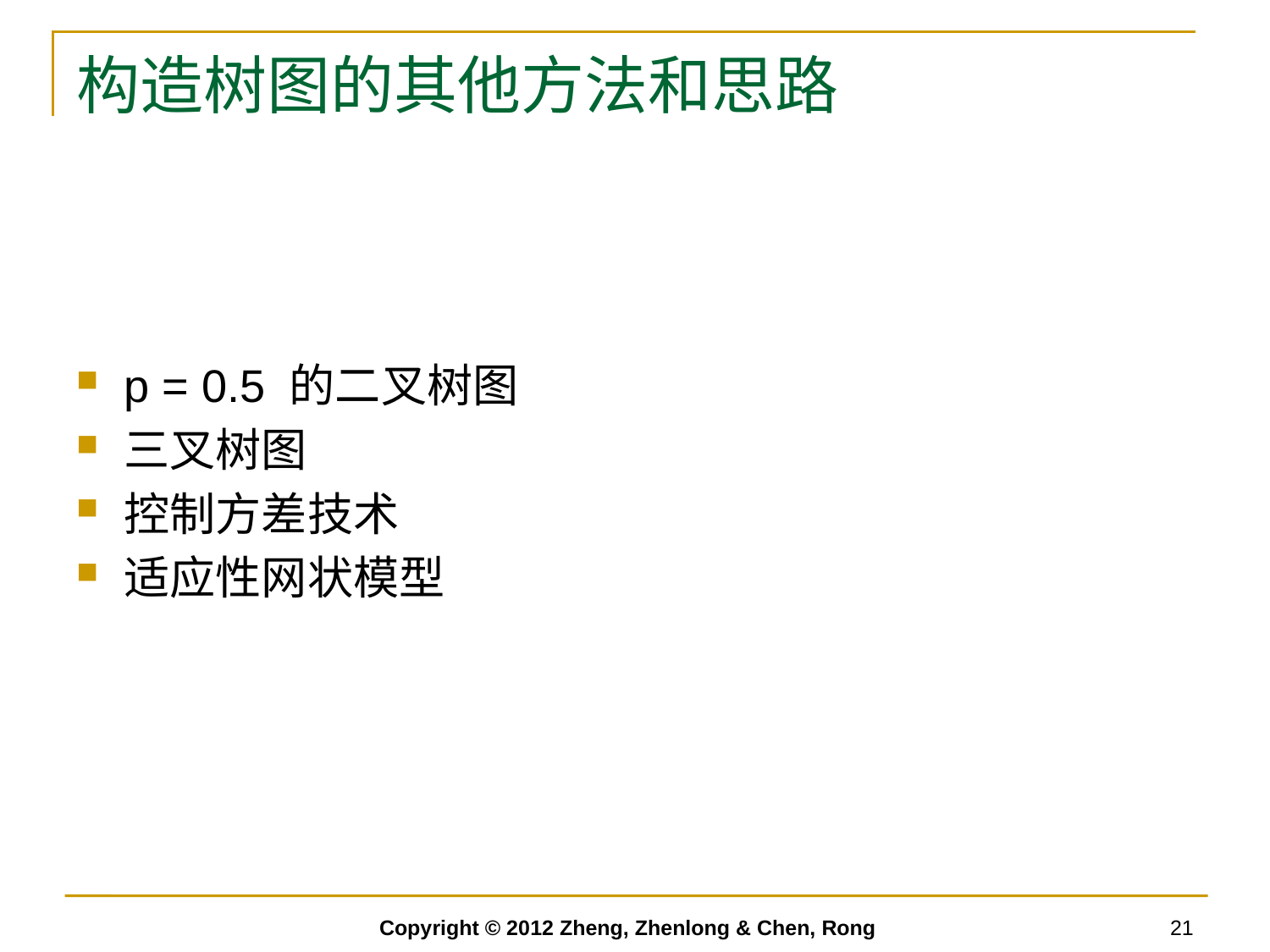

# 构造树图的其他方法和思路

p = 0.5 的二叉树图
三叉树图
控制方差技术
适应性网状模型
Copyright © 2012 Zheng, Zhenlong & Chen, Rong
21